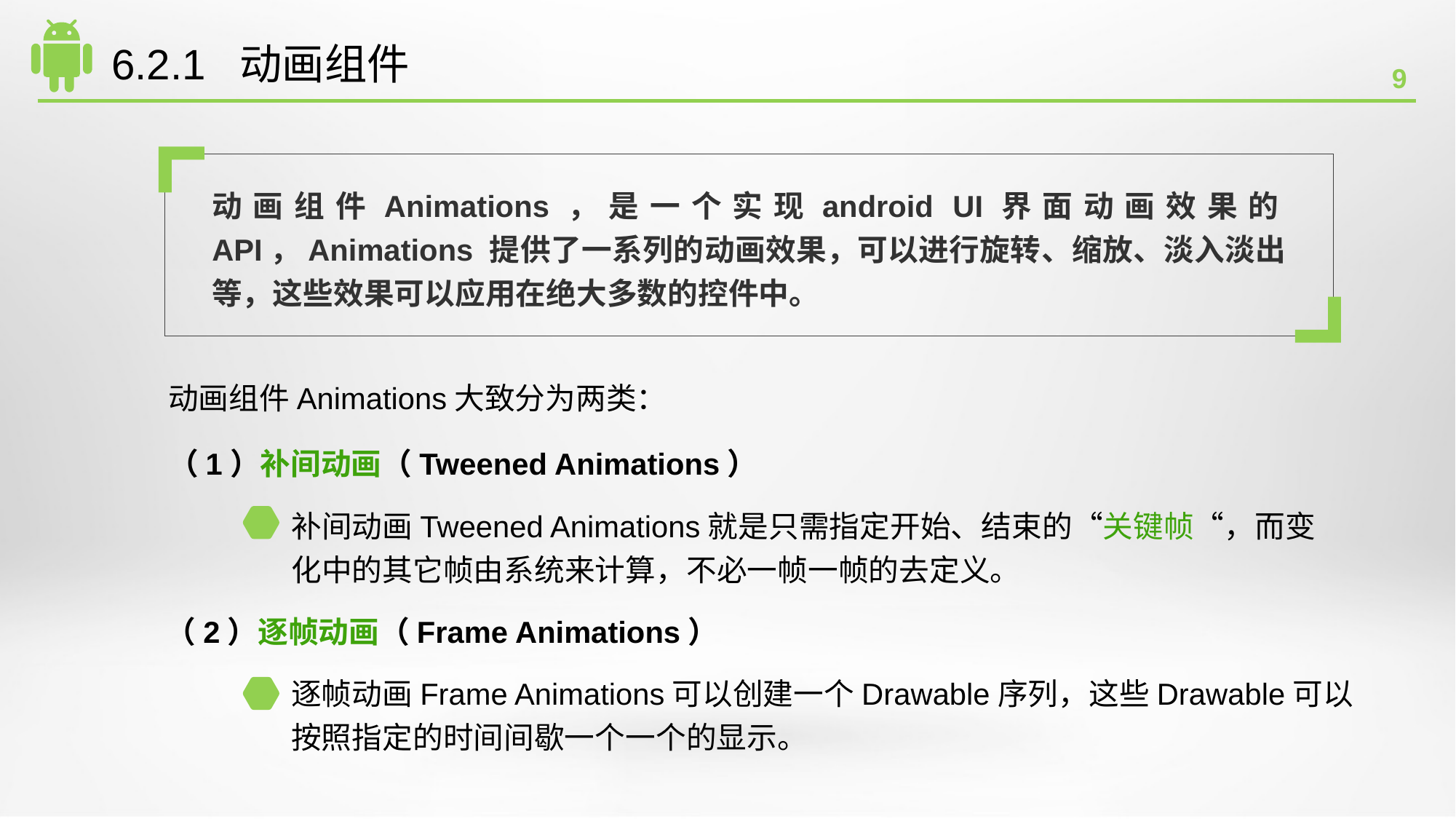

# 6.2.1  动画组件

动画组件Animations，是一个实现android UI界面动画效果的API，Animations 提供了一系列的动画效果，可以进行旋转、缩放、淡入淡出等，这些效果可以应用在绝大多数的控件中。

动画组件Animations大致分为两类：
（1）补间动画（Tweened Animations）
补间动画Tweened Animations就是只需指定开始、结束的“关键帧“，而变化中的其它帧由系统来计算，不必一帧一帧的去定义。

（2）逐帧动画（Frame Animations）
逐帧动画Frame Animations可以创建一个Drawable序列，这些Drawable可以按照指定的时间间歇一个一个的显示。